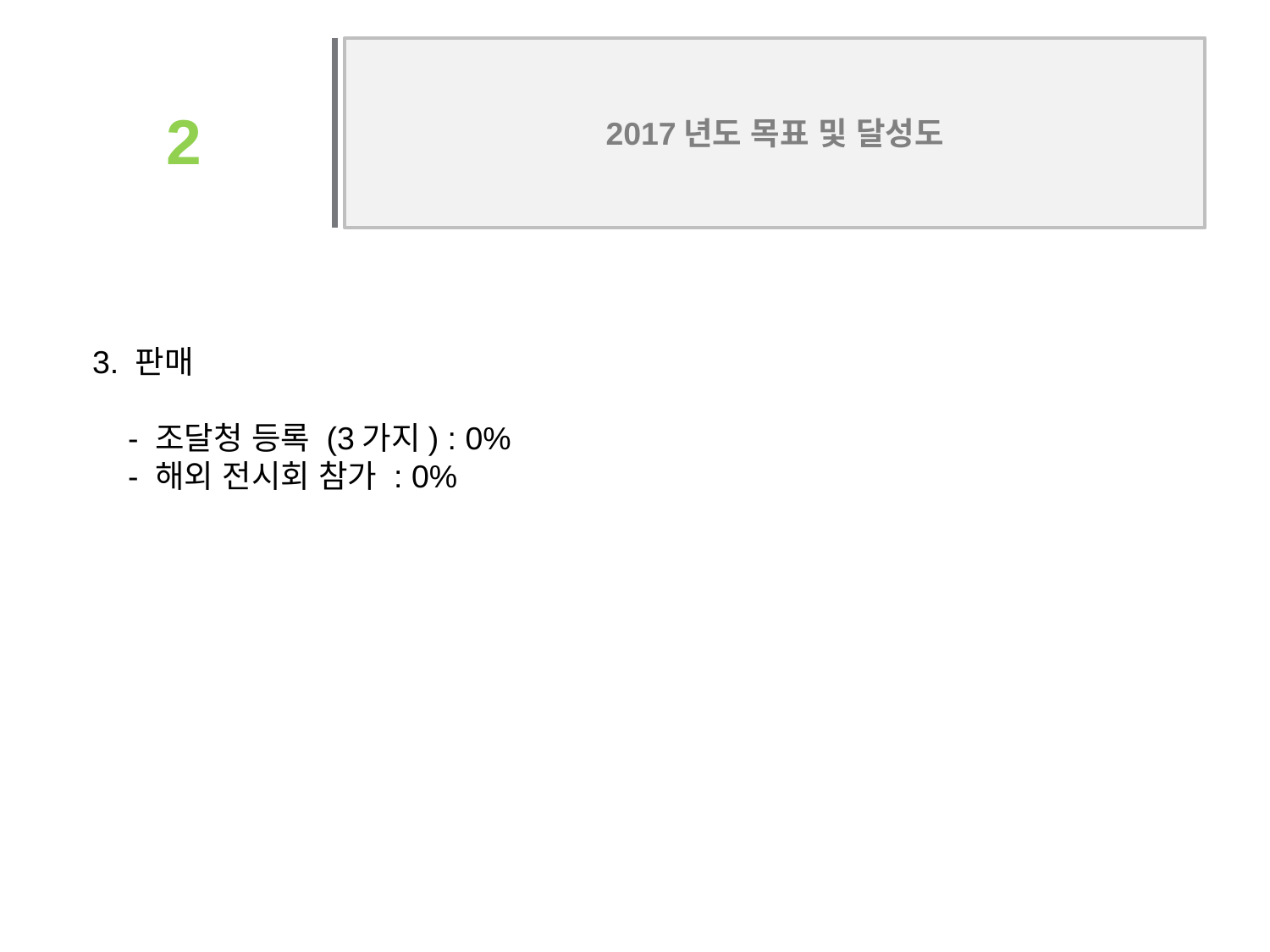

# 2
2017년도 목표 및 달성도
3. 판매

    - 조달청 등록 (3가지) : 0%
    - 해외 전시회 참가 : 0%